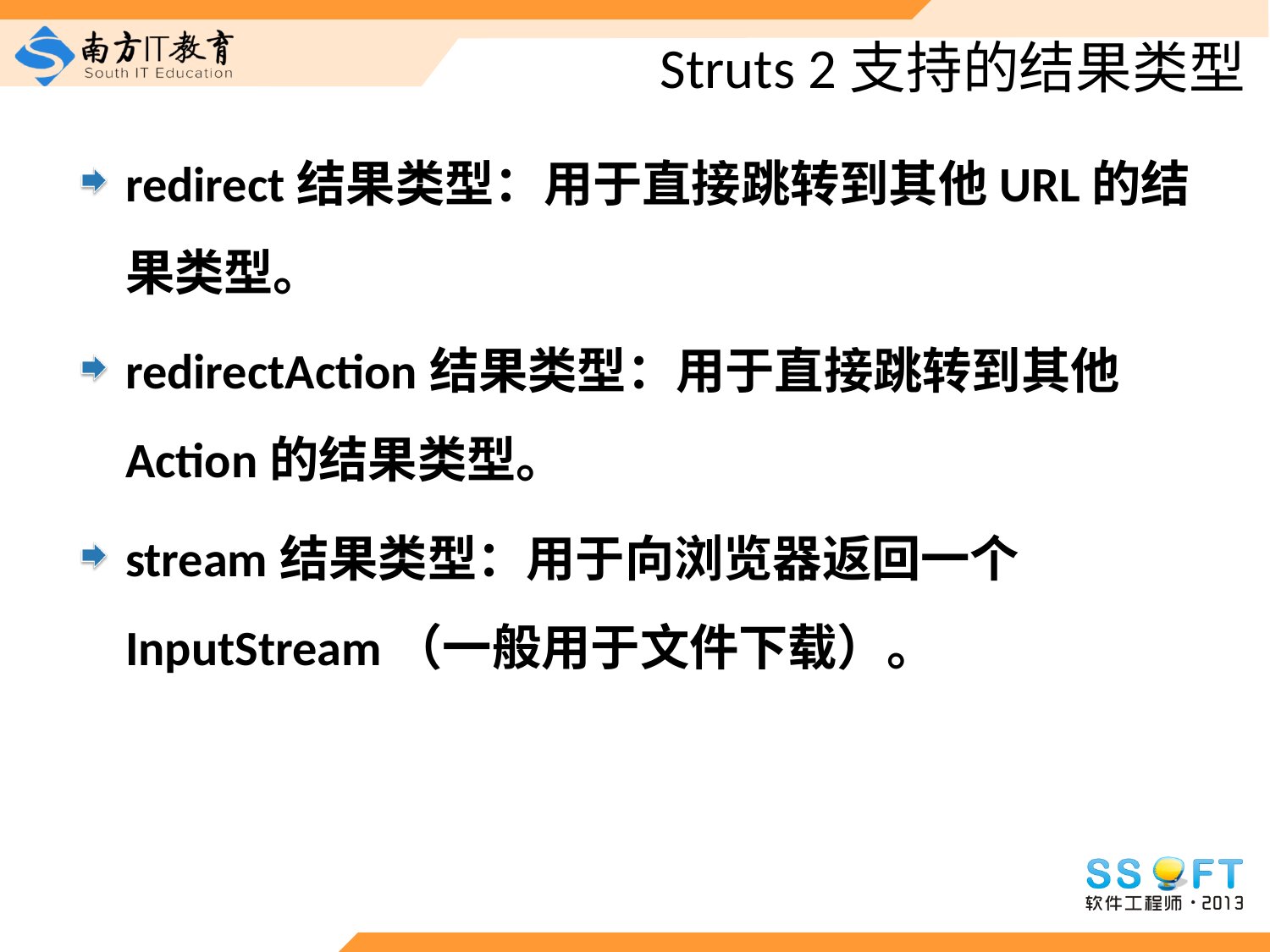

# Struts 2支持的结果类型
redirect结果类型：用于直接跳转到其他URL的结果类型。
redirectAction结果类型：用于直接跳转到其他Action的结果类型。
stream结果类型：用于向浏览器返回一个InputStream（一般用于文件下载）。